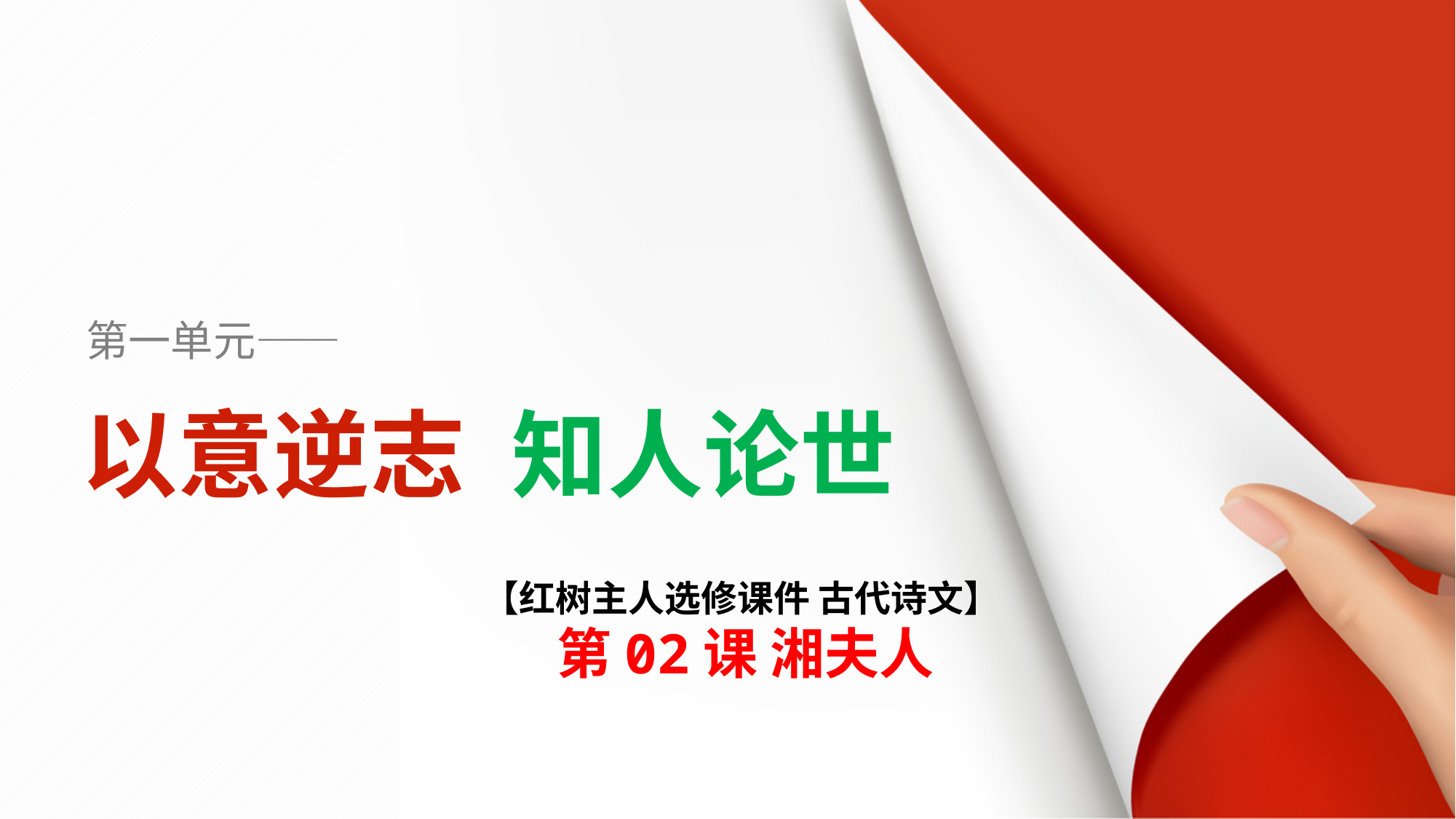

第一单元——
以意逆志  知人论世
【红树主人选修课件 古代诗文】
第02课 湘夫人